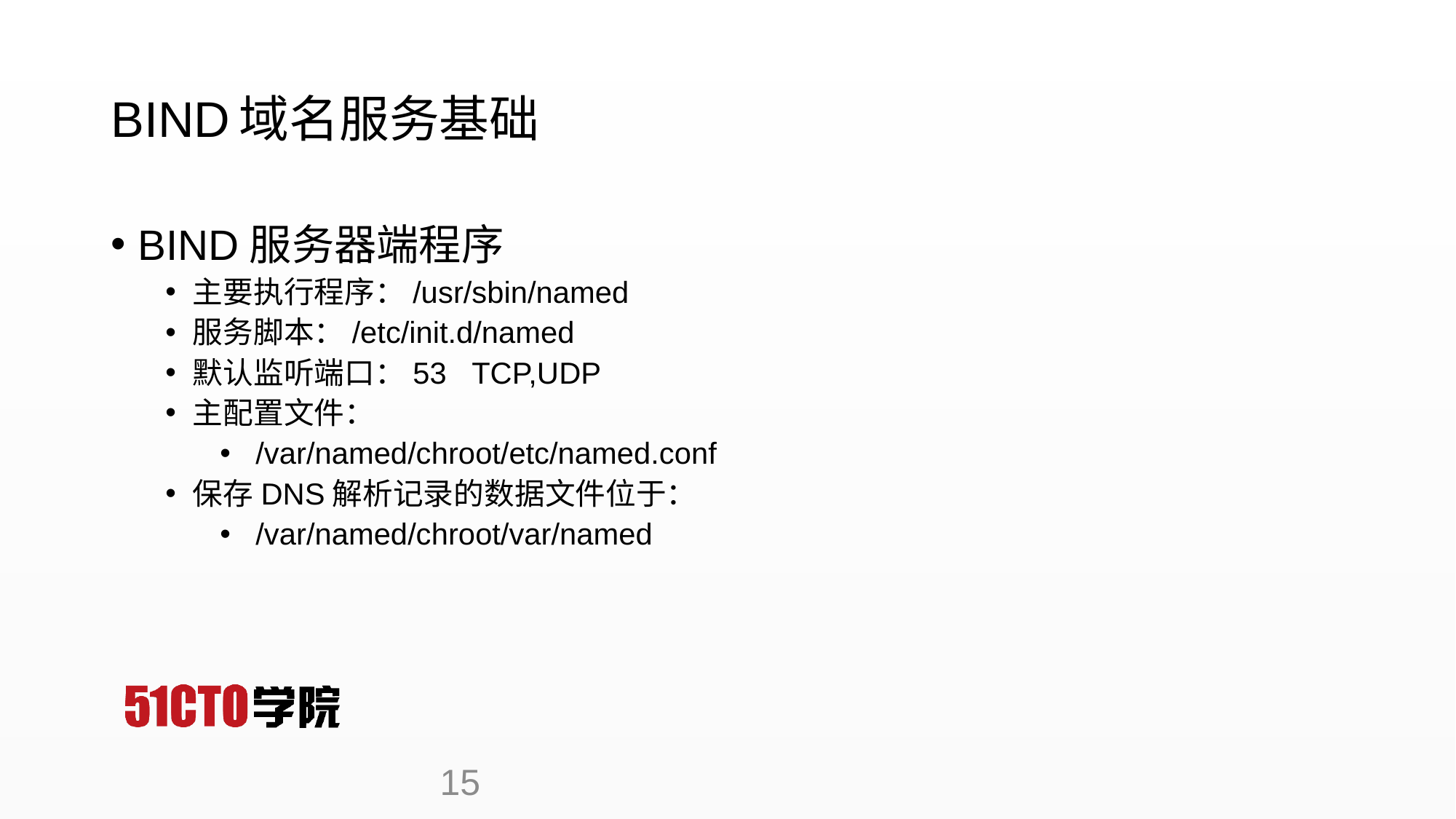

# BIND域名服务基础
BIND服务器端程序
主要执行程序：/usr/sbin/named
服务脚本：/etc/init.d/named
默认监听端口：53   TCP,UDP
主配置文件：
 /var/named/chroot/etc/named.conf
保存DNS解析记录的数据文件位于：
 /var/named/chroot/var/named

15